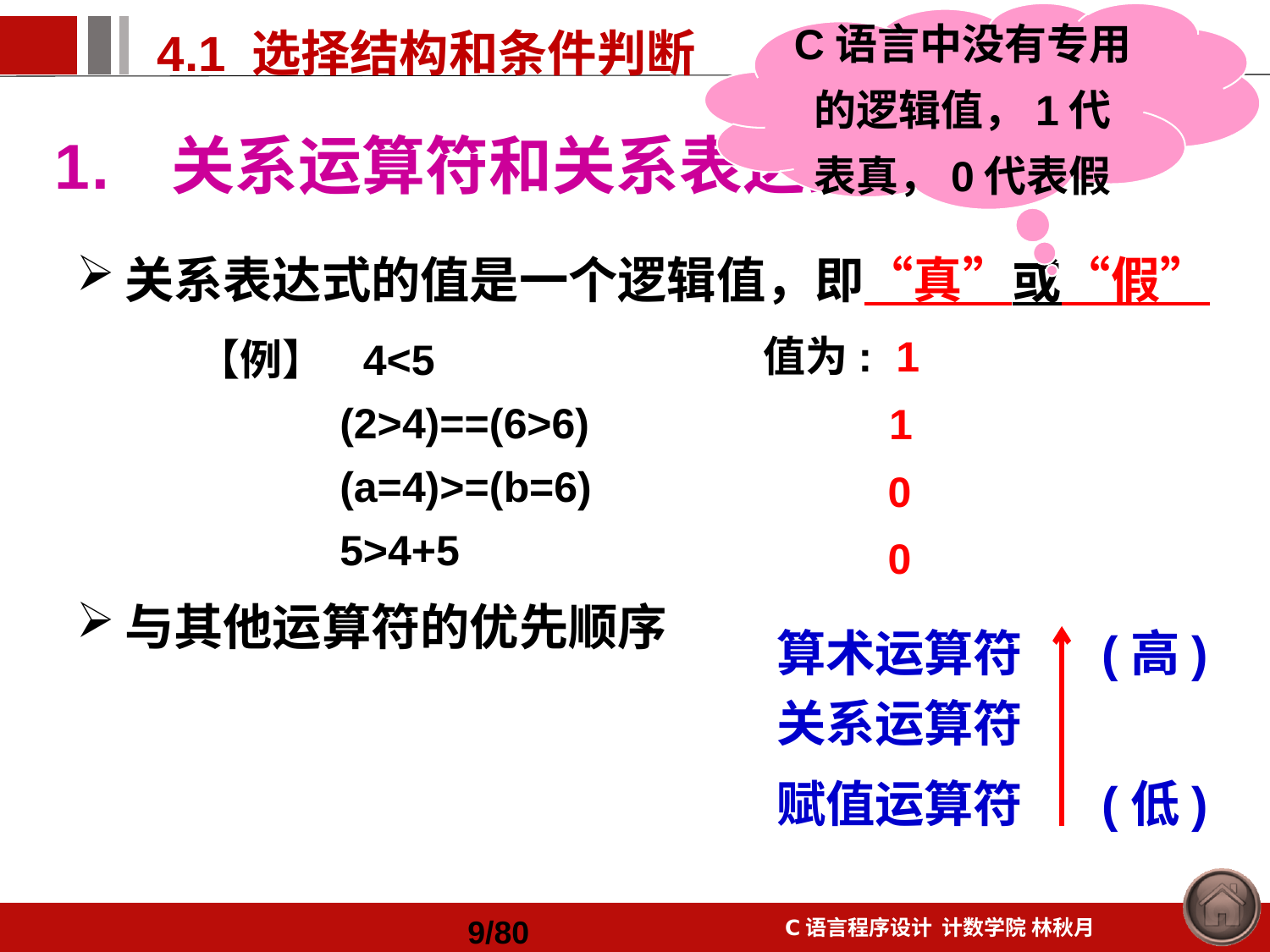

C语言中没有专用的逻辑值，1代表真，0代表假
关系运算符和关系表达式
关系表达式的值是一个逻辑值，即“真”或“假”

与其他运算符的优先顺序

值为:  1
【例】   4<5
            (2>4)==(6>6)
            (a=4)>=(b=6)
            5>4+5
1
0
0
算术运算符      (高)
关系运算符
赋值运算符      (低)